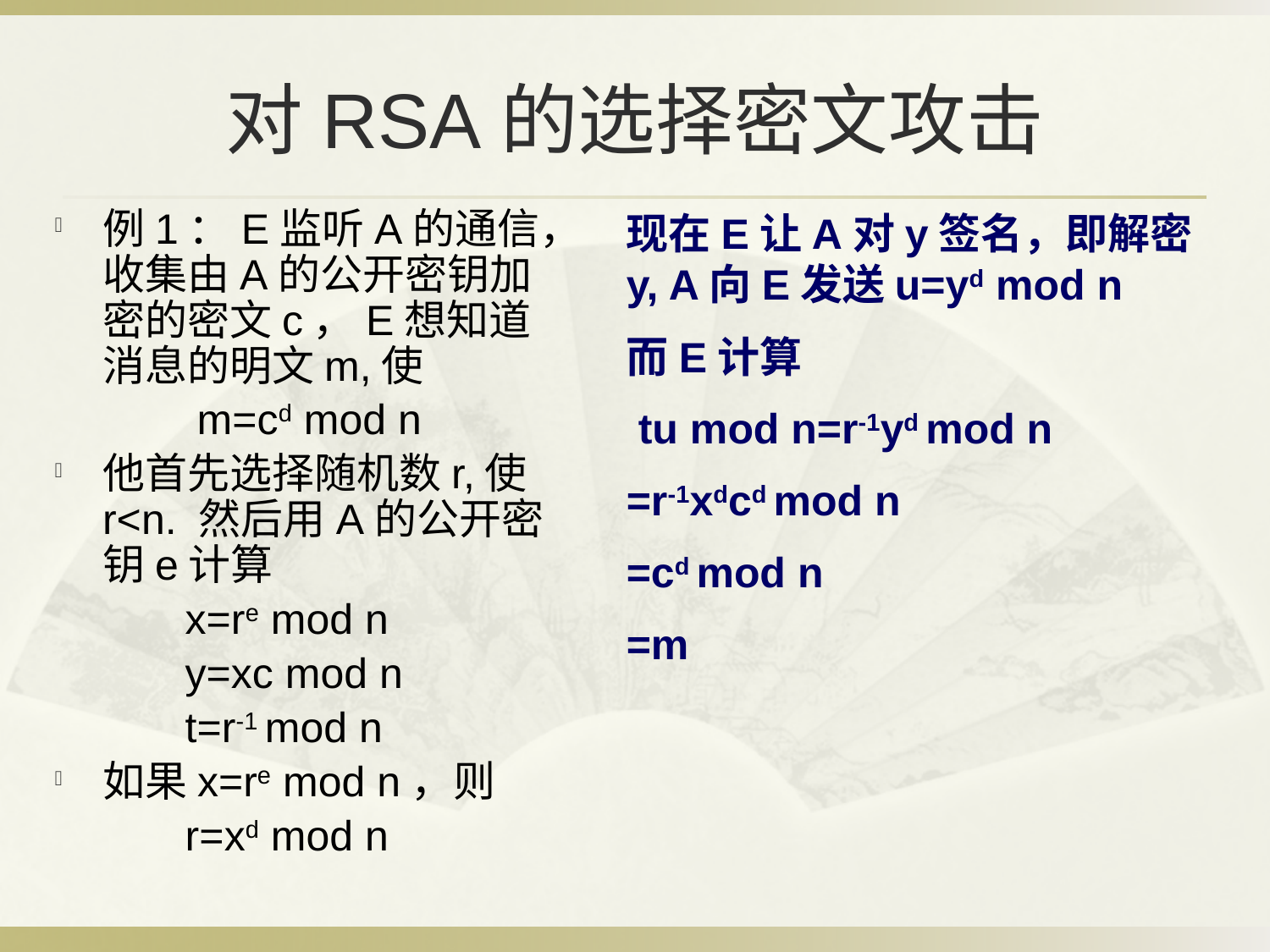

# 对RSA的选择密文攻击
例1：E监听A的通信，收集由A的公开密钥加密的密文c，E想知道消息的明文m,使
            m=cd mod n
他首先选择随机数r,使r<n. 然后用A的公开密钥e计算
           x=re mod n
           y=xc mod n
           t=r-1 mod n
如果x=re mod n，则
           r=xd mod n
现在E让A对y签名，即解密y, A向E发送u=yd mod n
而E计算
 tu mod n=r-1yd mod n
=r-1xdcd mod n
=cd mod n
=m